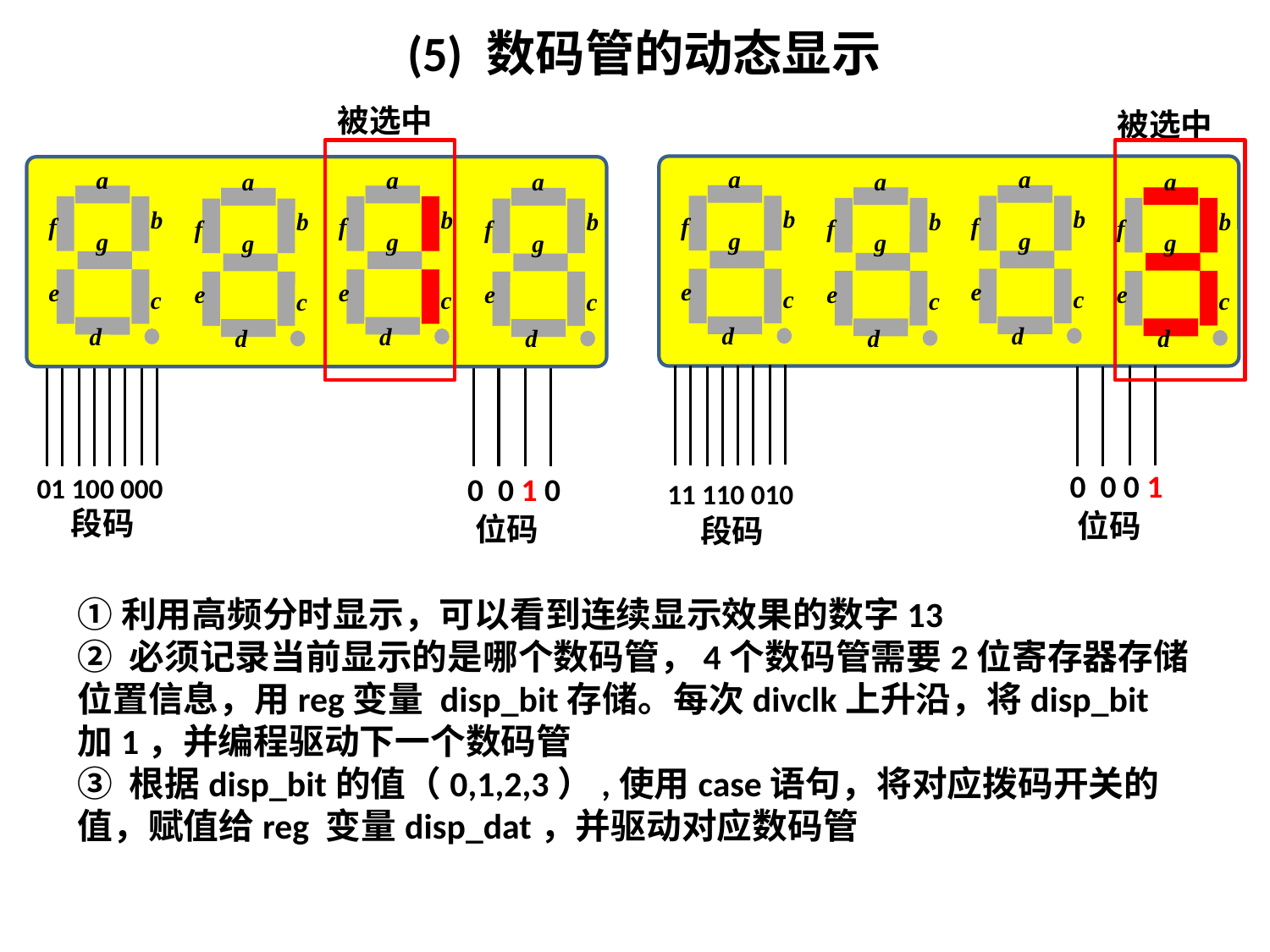

(5) 数码管的动态显示
被选中
被选中

a

b
f
g

e
c

d

a

b
f
g

e
c

d

a

b
f
g

e
c

d

a

b
f
g

e
c

d

a

b
f
g

e
c

d

a

b
f
g

e
c

d

a

b
f
g

e
c

d

a

b
f
g

e
c

d

0  0 0 1
0  0 1 0
01 100 000
11 110 010
段码
位码
位码
段码
①利用高频分时显示，可以看到连续显示效果的数字13
② 必须记录当前显示的是哪个数码管，4个数码管需要2位寄存器存储位置信息，用reg变量 disp_bit存储。每次divclk上升沿，将disp_bit加1，并编程驱动下一个数码管
③ 根据disp_bit的值（0,1,2,3）,使用case语句，将对应拨码开关的值，赋值给reg 变量disp_dat，并驱动对应数码管